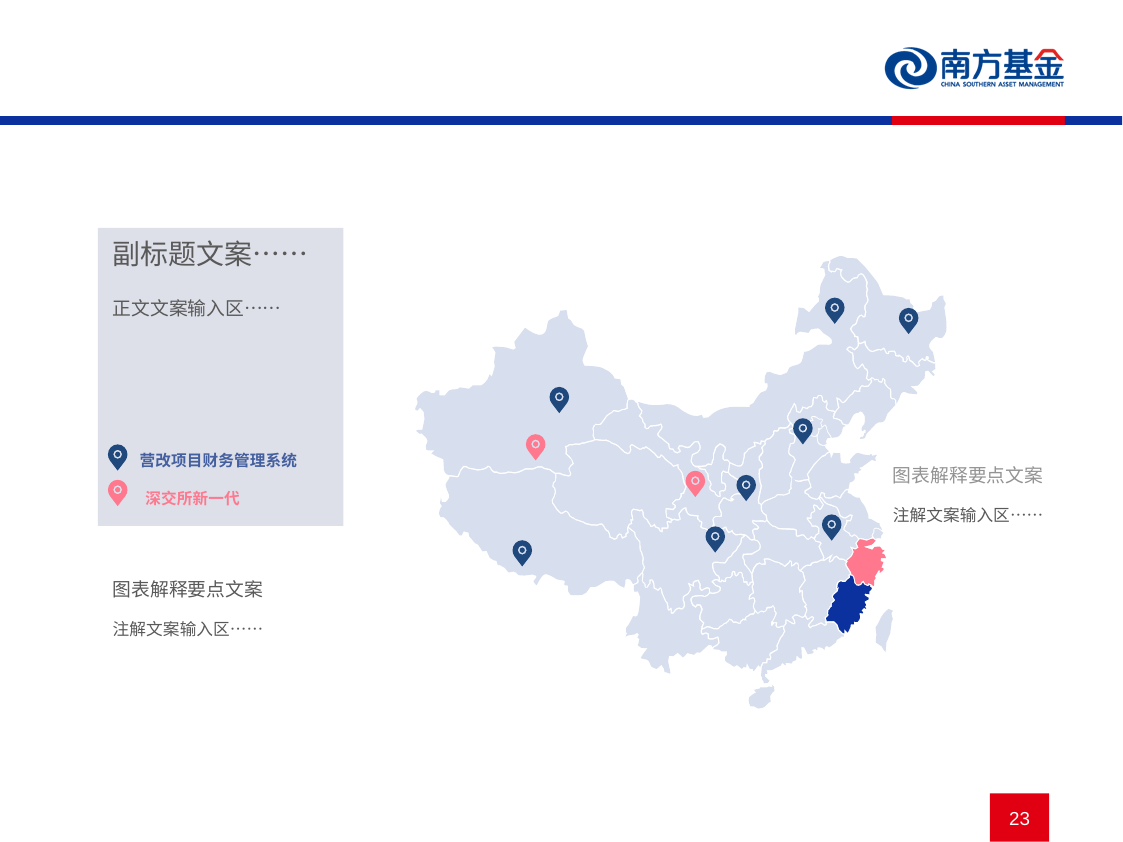

#
副标题文案……

正文文案输入区……

营改项目财务管理系统

图表解释要点文案

注解文案输入区……

深交所新一代

图表解释要点文案

注解文案输入区……
23